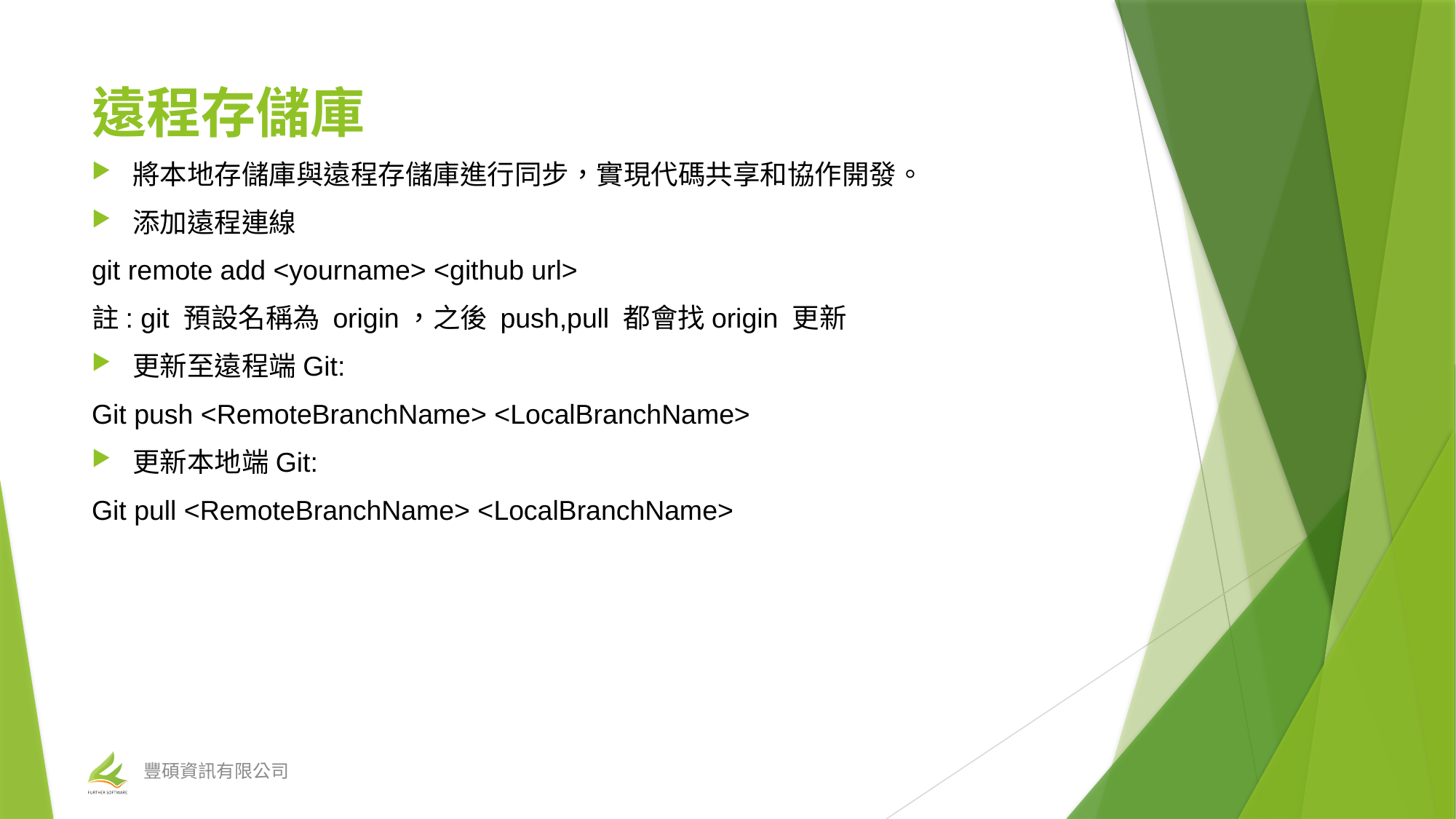

# 遠程存儲庫
將本地存儲庫與遠程存儲庫進行同步，實現代碼共享和協作開發。
添加遠程連線
git remote add <yourname> <github url>
註: git 預設名稱為 origin，之後 push,pull 都會找origin 更新
更新至遠程端Git:
Git push <RemoteBranchName> <LocalBranchName>
更新本地端Git:
Git pull <RemoteBranchName> <LocalBranchName>

豐碩資訊有限公司